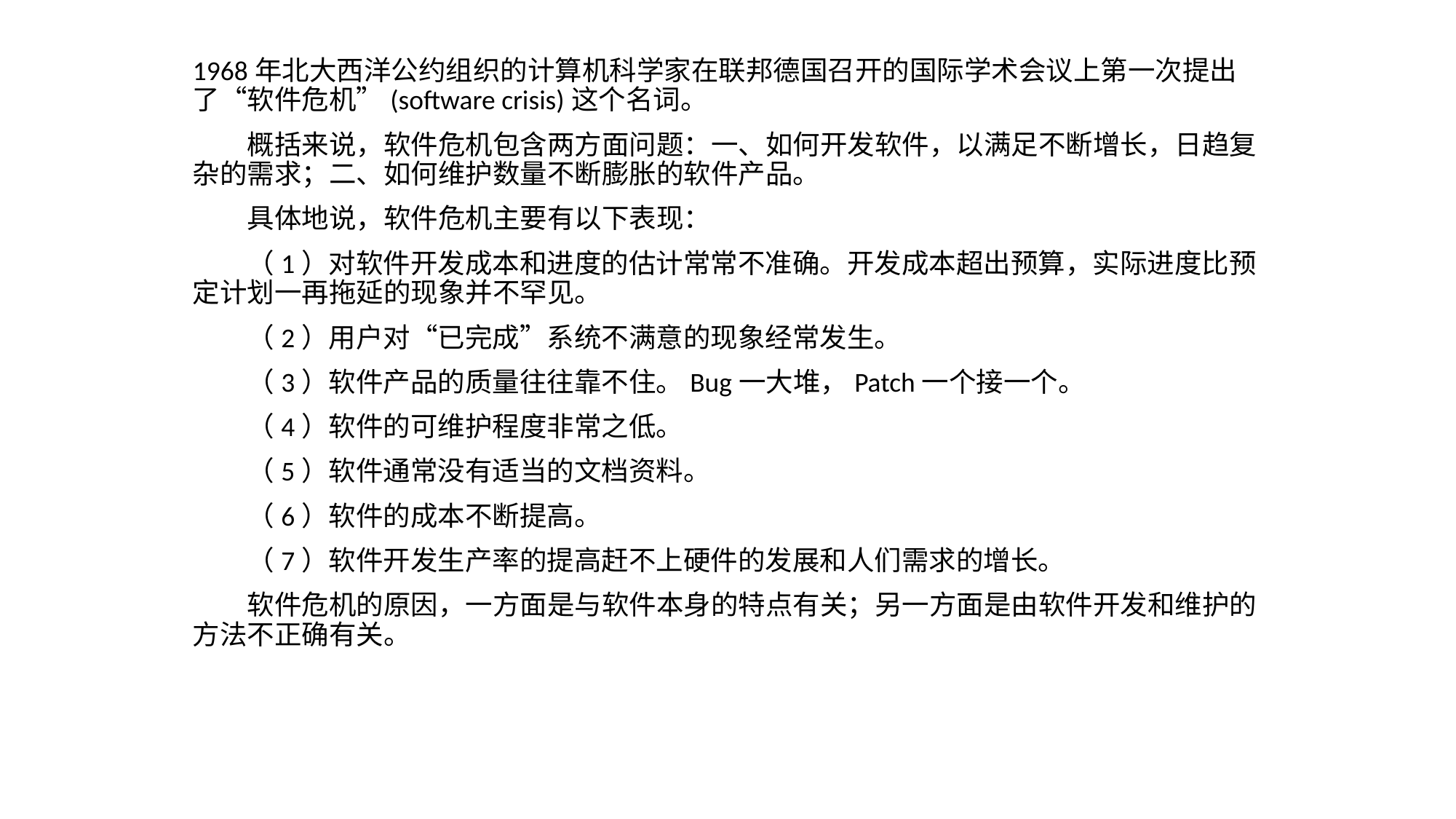

1968年北大西洋公约组织的计算机科学家在联邦德国召开的国际学术会议上第一次提出了“软件危机”(software crisis)这个名词。
　　概括来说，软件危机包含两方面问题：一、如何开发软件，以满足不断增长，日趋复杂的需求；二、如何维护数量不断膨胀的软件产品。
　　具体地说，软件危机主要有以下表现：
　　（1）对软件开发成本和进度的估计常常不准确。开发成本超出预算，实际进度比预定计划一再拖延的现象并不罕见。
　　（2）用户对“已完成”系统不满意的现象经常发生。
　　（3）软件产品的质量往往靠不住。Bug一大堆，Patch一个接一个。
　　（4）软件的可维护程度非常之低。
　　（5）软件通常没有适当的文档资料。
　　（6）软件的成本不断提高。
　　（7）软件开发生产率的提高赶不上硬件的发展和人们需求的增长。
　　软件危机的原因，一方面是与软件本身的特点有关；另一方面是由软件开发和维护的方法不正确有关。